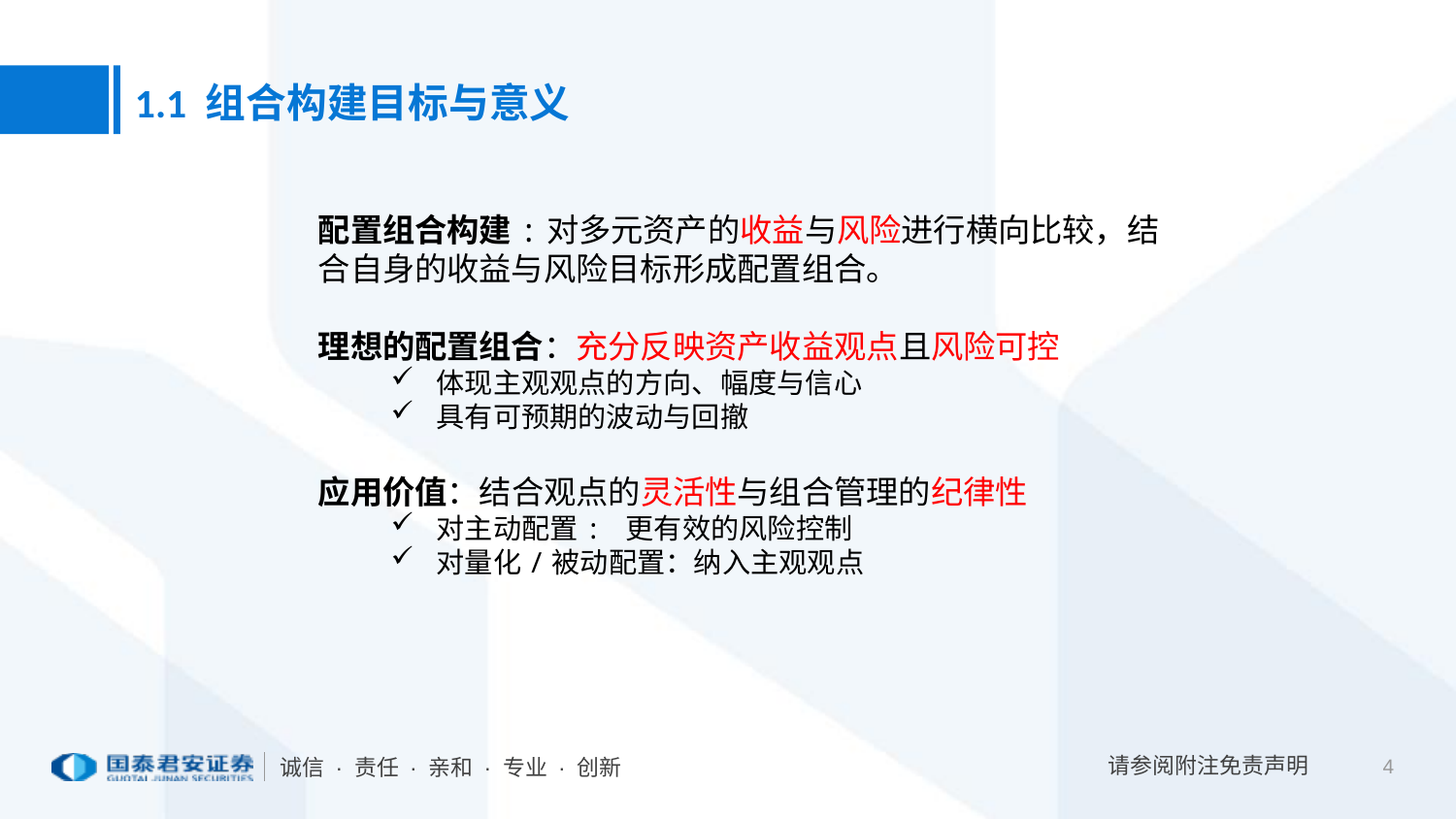

1.1 组合构建目标与意义
配置组合构建:对多元资产的收益与风险进行横向比较，结合自身的收益与风险目标形成配置组合。

理想的配置组合：充分反映资产收益观点且风险可控
体现主观观点的方向、幅度与信心
具有可预期的波动与回撤

应用价值：结合观点的灵活性与组合管理的纪律性
对主动配置: 更有效的风险控制
对量化/被动配置：纳入主观观点